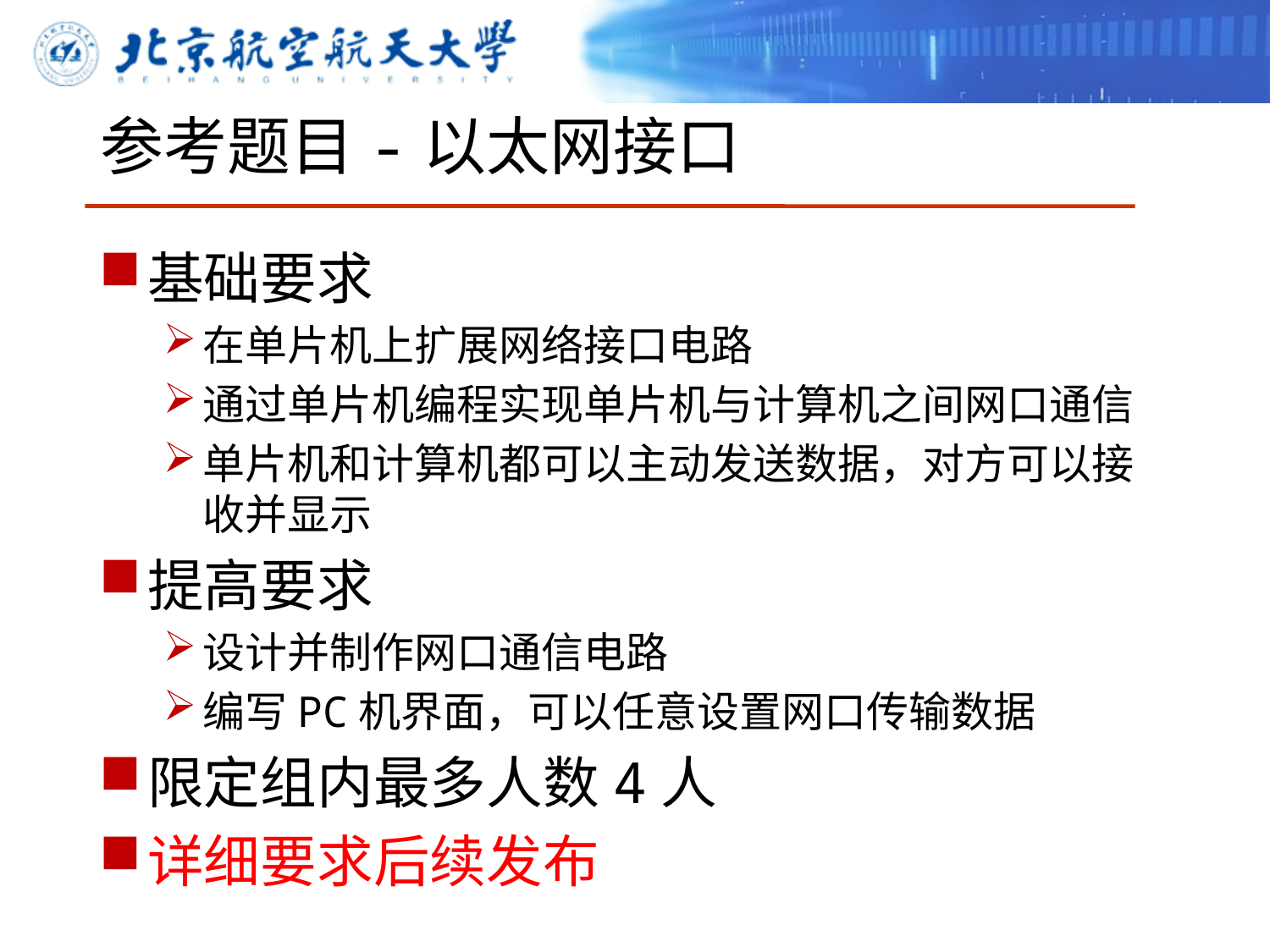

# 参考题目-以太网接口
基础要求
在单片机上扩展网络接口电路
通过单片机编程实现单片机与计算机之间网口通信
单片机和计算机都可以主动发送数据，对方可以接收并显示
提高要求
设计并制作网口通信电路
编写PC机界面，可以任意设置网口传输数据
限定组内最多人数4人
详细要求后续发布